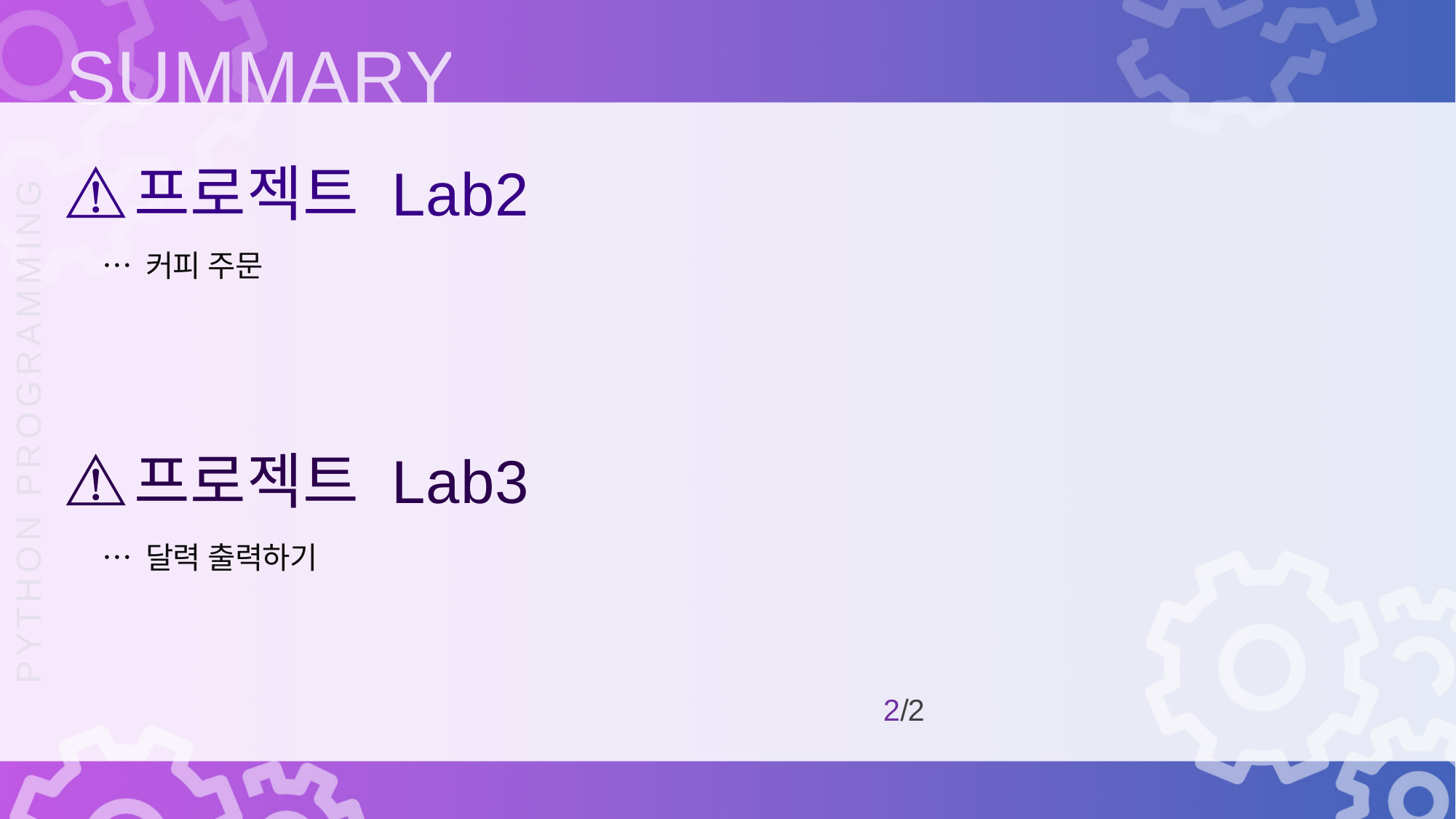

프로젝트 Lab2
… 커피 주문
프로젝트 Lab3
… 달력 출력하기
2/2